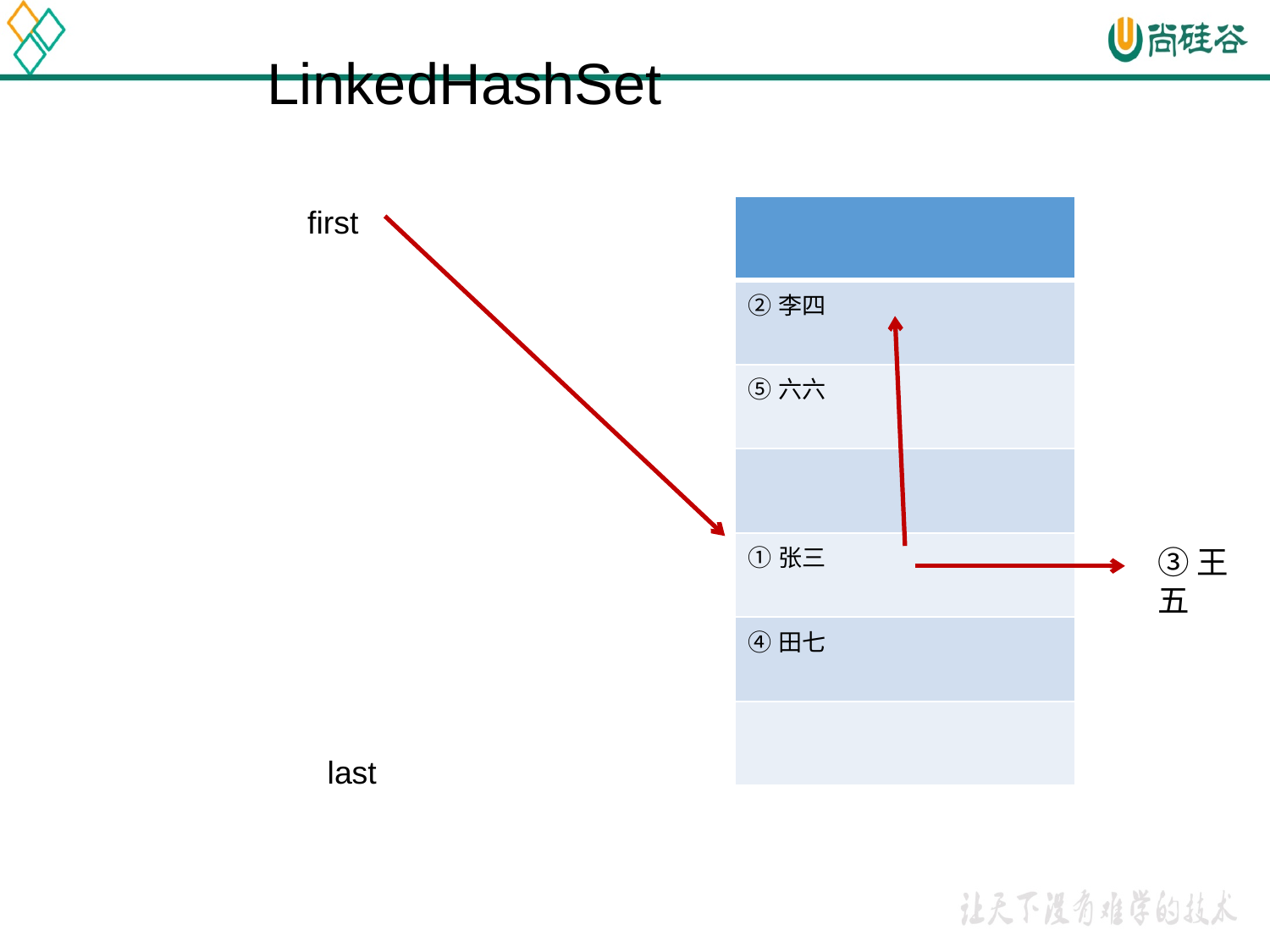

# LinkedHashSet
first
|  |
| --- |
| ②李四 |
| ⑤六六 |
|  |
| ①张三 |
| ④田七 |
|  |
③王五
last